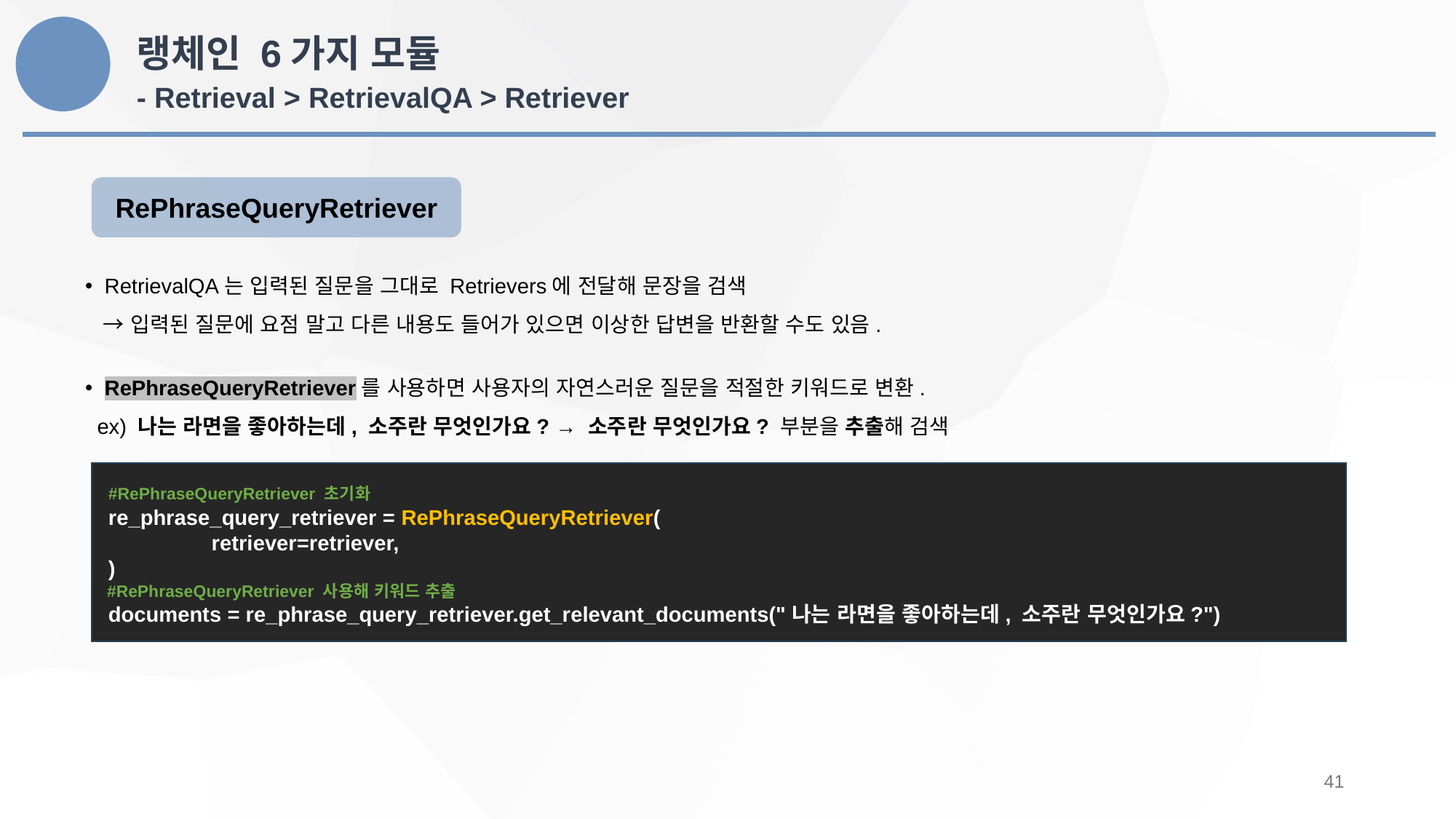

랭체인 6가지 모듈
- Retrieval > RetrievalQA > Retriever
RePhraseQueryRetriever
  RetrievalQA는 입력된 질문을 그대로 Retrievers에 전달해 문장을 검색
   → 입력된 질문에 요점 말고 다른 내용도 들어가 있으면 이상한 답변을 반환할 수도 있음.

  RePhraseQueryRetriever를 사용하면 사용자의 자연스러운 질문을 적절한 키워드로 변환.
  ex) 나는 라면을 좋아하는데, 소주란 무엇인가요? → 소주란 무엇인가요? 부분을 추출해 검색
 #RePhraseQueryRetriever 초기화
 re_phrase_query_retriever = RePhraseQueryRetriever(
	retriever=retriever,
 )
 #RePhraseQueryRetriever 사용해 키워드 추출
 documents = re_phrase_query_retriever.get_relevant_documents("나는 라면을 좋아하는데, 소주란 무엇인가요?")
41